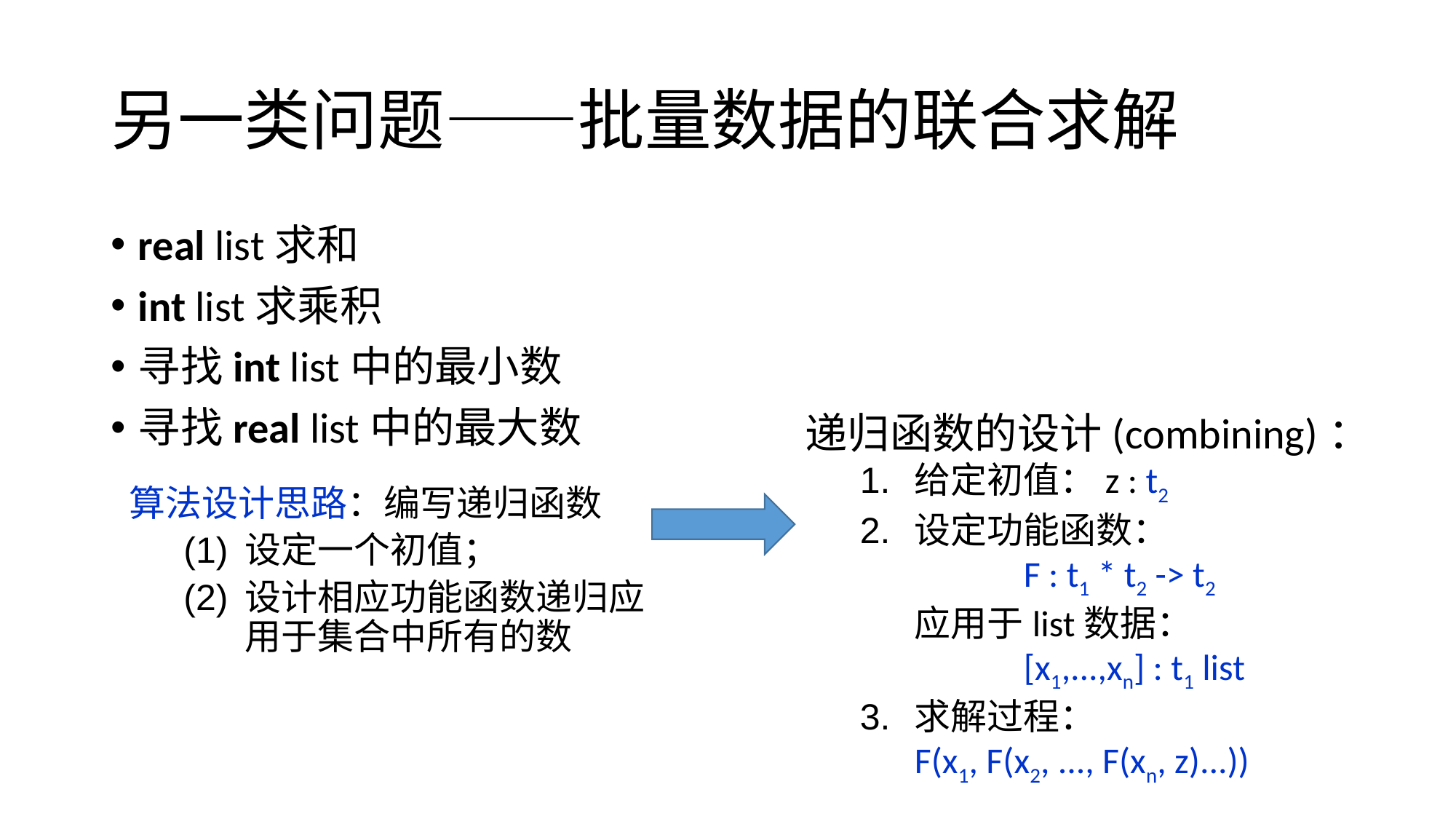

# 另一类问题——批量数据的联合求解
real list求和
int list求乘积
寻找int list中的最小数
寻找real list中的最大数
递归函数的设计(combining)：
给定初值：z : t2
设定功能函数：
		F : t1 * t2 -> t2
	应用于list数据：
		[x1,...,xn] : t1 list
求解过程：
	F(x1, F(x2, ..., F(xn, z)...))
算法设计思路：编写递归函数
设定一个初值；
设计相应功能函数递归应用于集合中所有的数